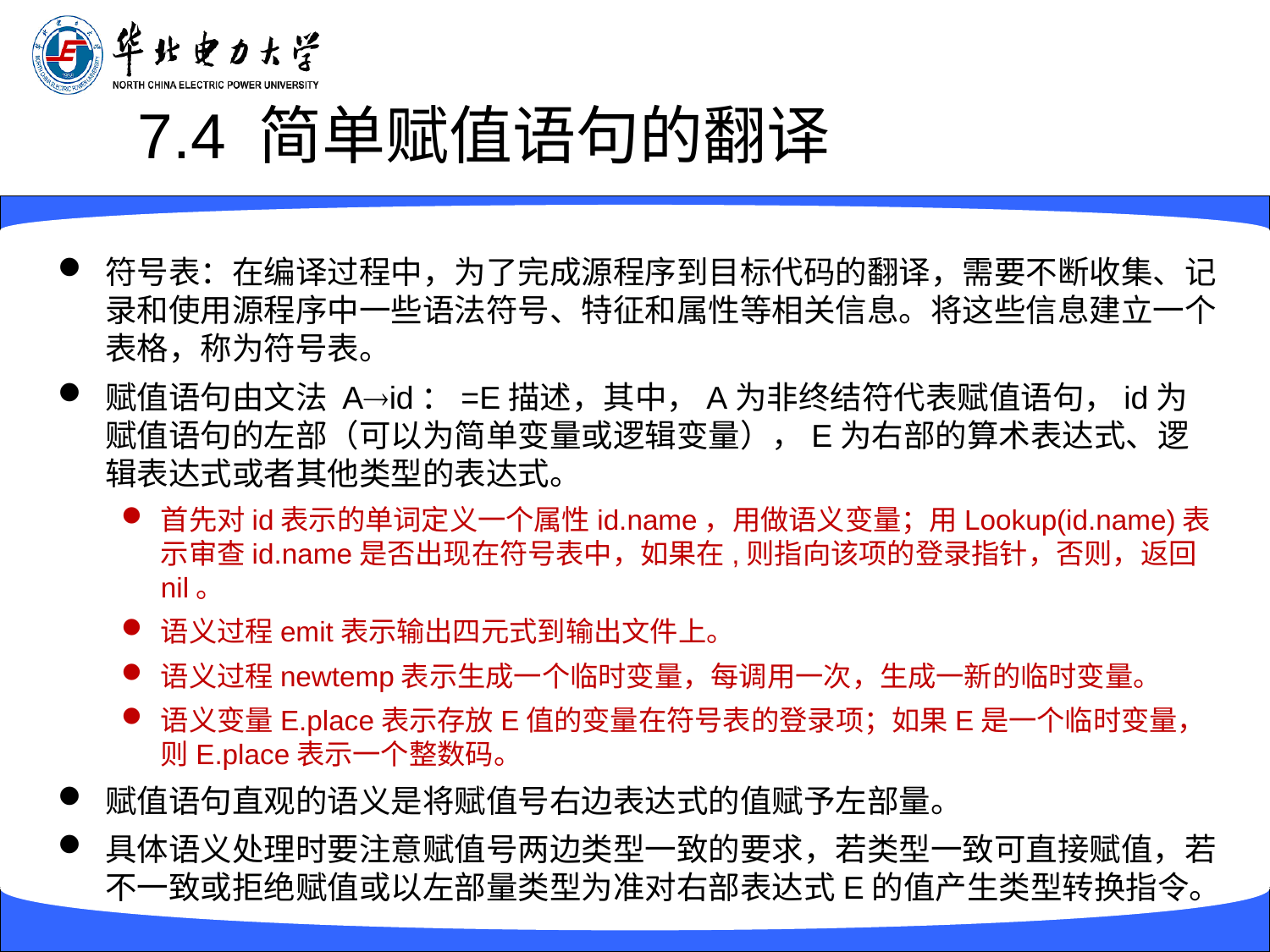

# 7.4 简单赋值语句的翻译
符号表：在编译过程中，为了完成源程序到目标代码的翻译，需要不断收集、记录和使用源程序中一些语法符号、特征和属性等相关信息。将这些信息建立一个表格，称为符号表。
赋值语句由文法 A→id：=E描述，其中，A为非终结符代表赋值语句，id为赋值语句的左部（可以为简单变量或逻辑变量），E为右部的算术表达式、逻辑表达式或者其他类型的表达式。
首先对id表示的单词定义一个属性id.name，用做语义变量；用Lookup(id.name)表示审查id.name是否出现在符号表中，如果在,则指向该项的登录指针，否则，返回nil。
语义过程emit表示输出四元式到输出文件上。
语义过程newtemp表示生成一个临时变量，每调用一次，生成一新的临时变量。
语义变量E.place表示存放E值的变量在符号表的登录项；如果E是一个临时变量，则E.place表示一个整数码。
赋值语句直观的语义是将赋值号右边表达式的值赋予左部量。
具体语义处理时要注意赋值号两边类型一致的要求，若类型一致可直接赋值，若不一致或拒绝赋值或以左部量类型为准对右部表达式E的值产生类型转换指令。